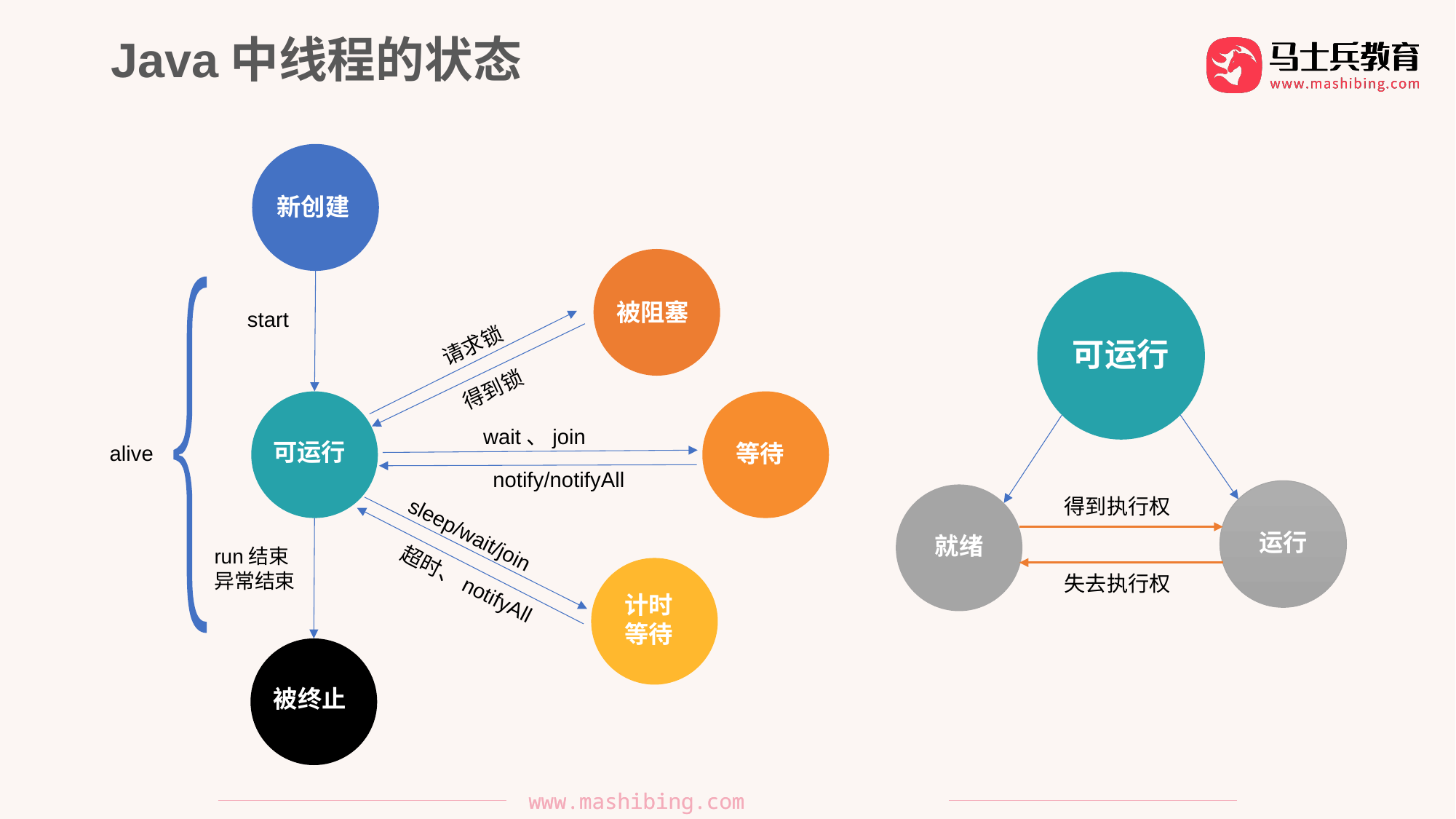

Java中线程的状态

新创建

被阻塞
start

可运行

alive
请求锁
得到锁

等待

可运行
wait、join
notify/notifyAll

运行

就绪
得到执行权
sleep/wait/join
超时、notifyAll
run结束
异常结束

计时
等待
失去执行权

被终止